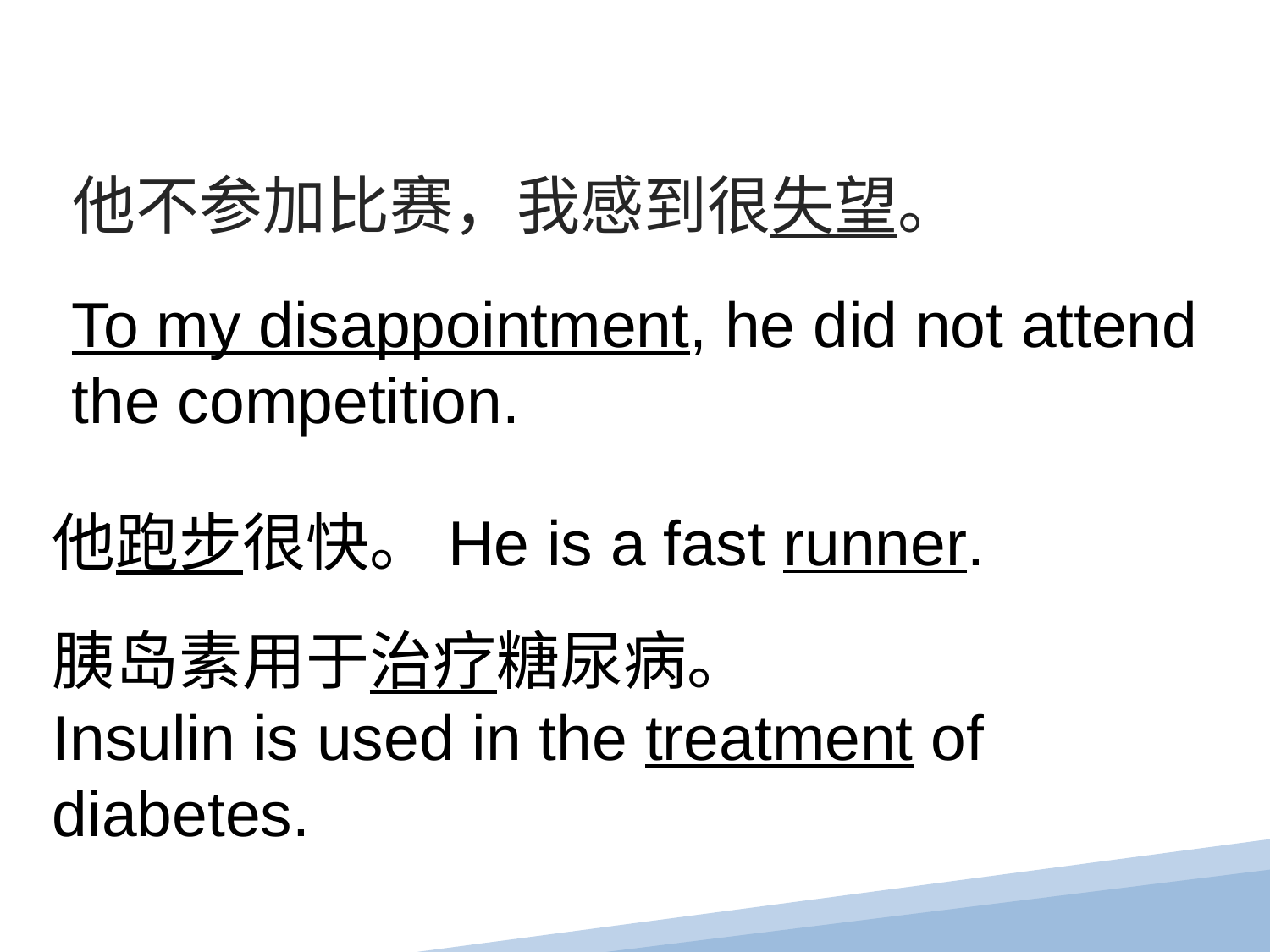

他不参加比赛，我感到很失望。
To my disappointment, he did not attend the competition.
他跑步很快。He is a fast runner.
胰岛素用于治疗糖尿病。
Insulin is used in the treatment of diabetes.